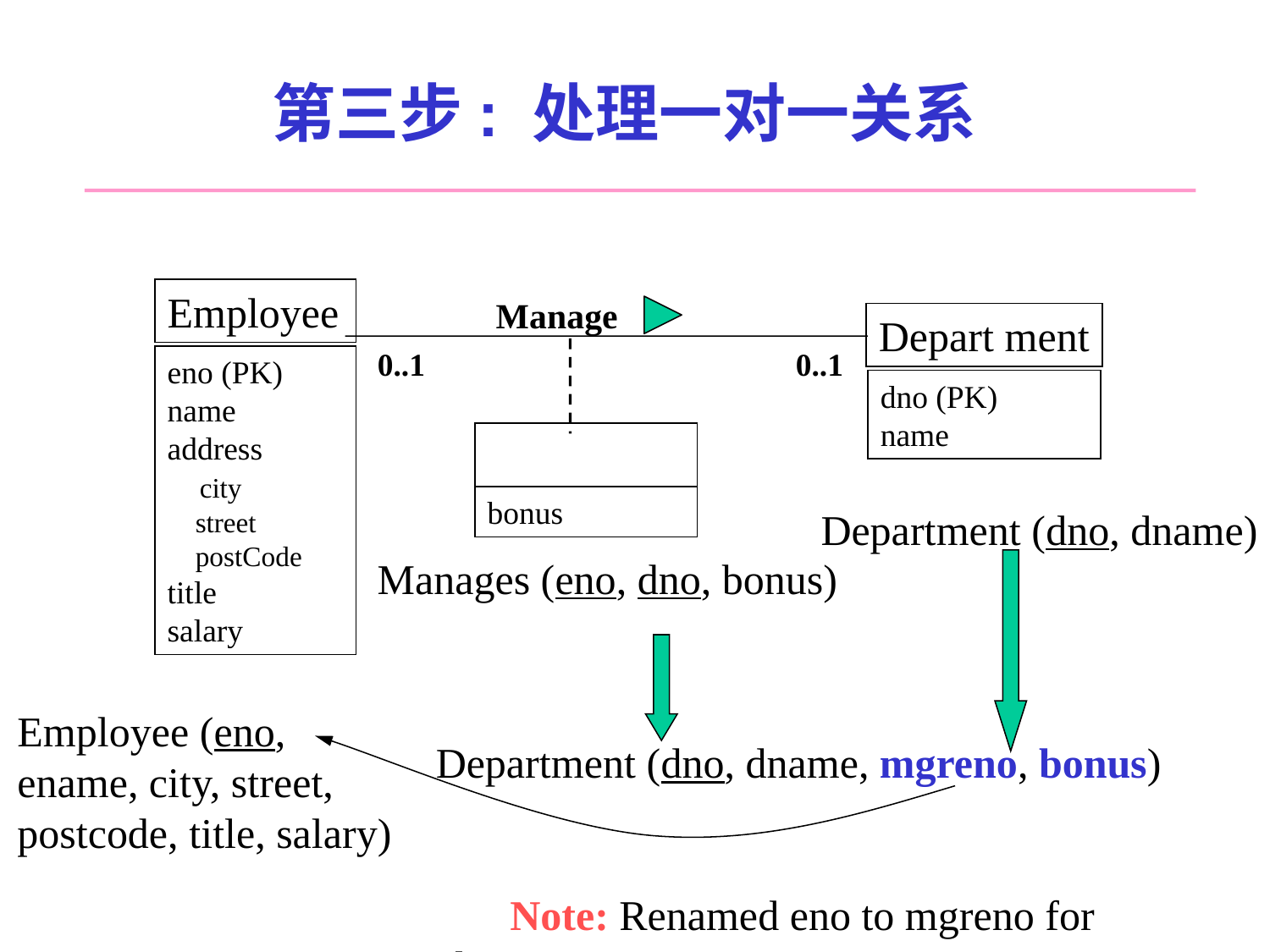

# 第三步: 处理一对一关系

Employee
Manage

Depart ment

0..1

0..1
eno (PK)
name
address
    city
    street
    postCode
title
salary
dno (PK)
name

bonus
Department (dno, dname)
Manages (eno, dno, bonus)

Employee (eno,
ename, city, street, postcode, title, salary)
Department (dno, dname, mgreno, bonus)

       Note: Renamed eno to mgreno for clarity.